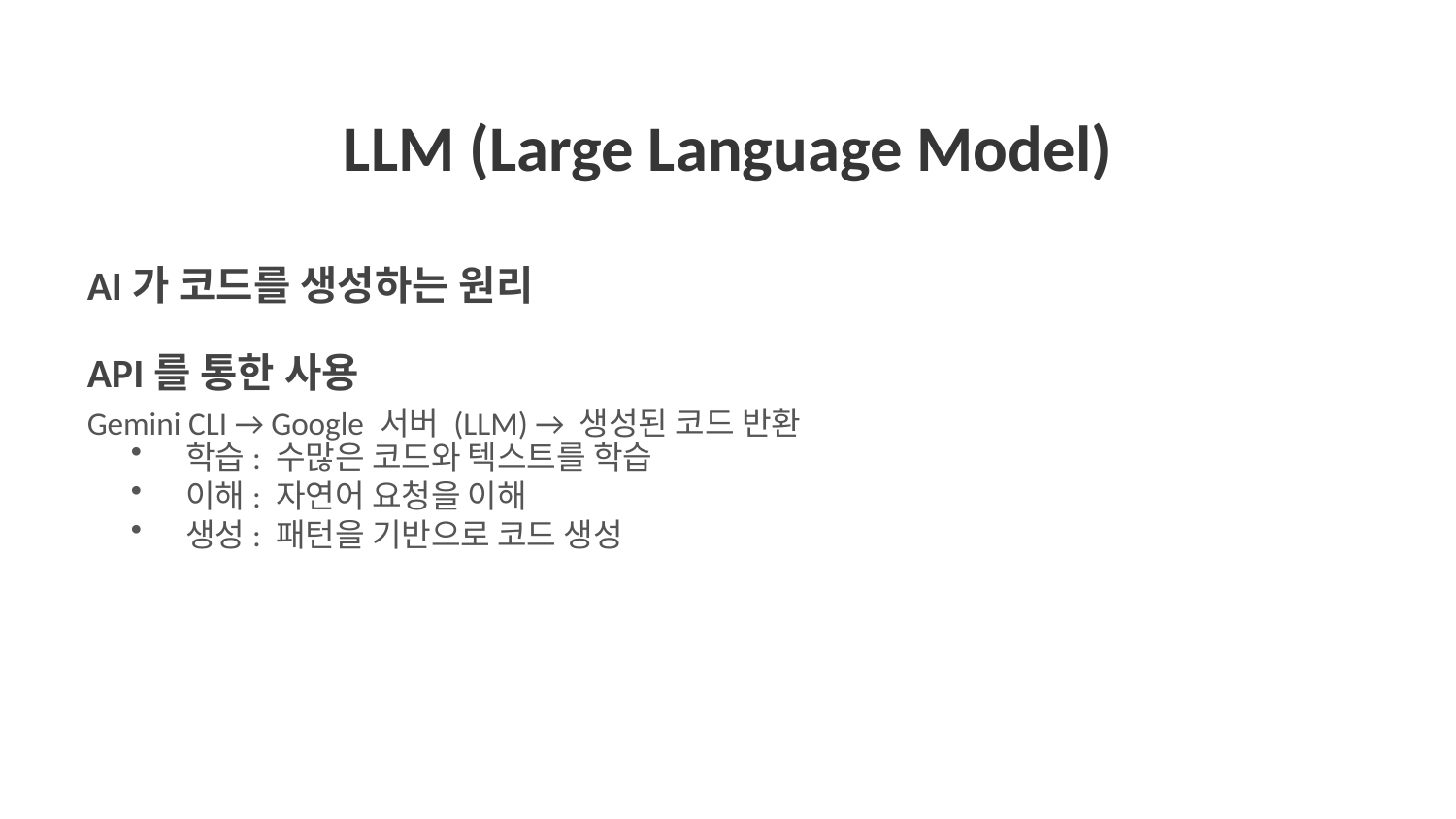

LLM (Large Language Model)
AI가 코드를 생성하는 원리
API를 통한 사용
Gemini CLI → Google 서버 (LLM) → 생성된 코드 반환
학습: 수많은 코드와 텍스트를 학습
이해: 자연어 요청을 이해
생성: 패턴을 기반으로 코드 생성